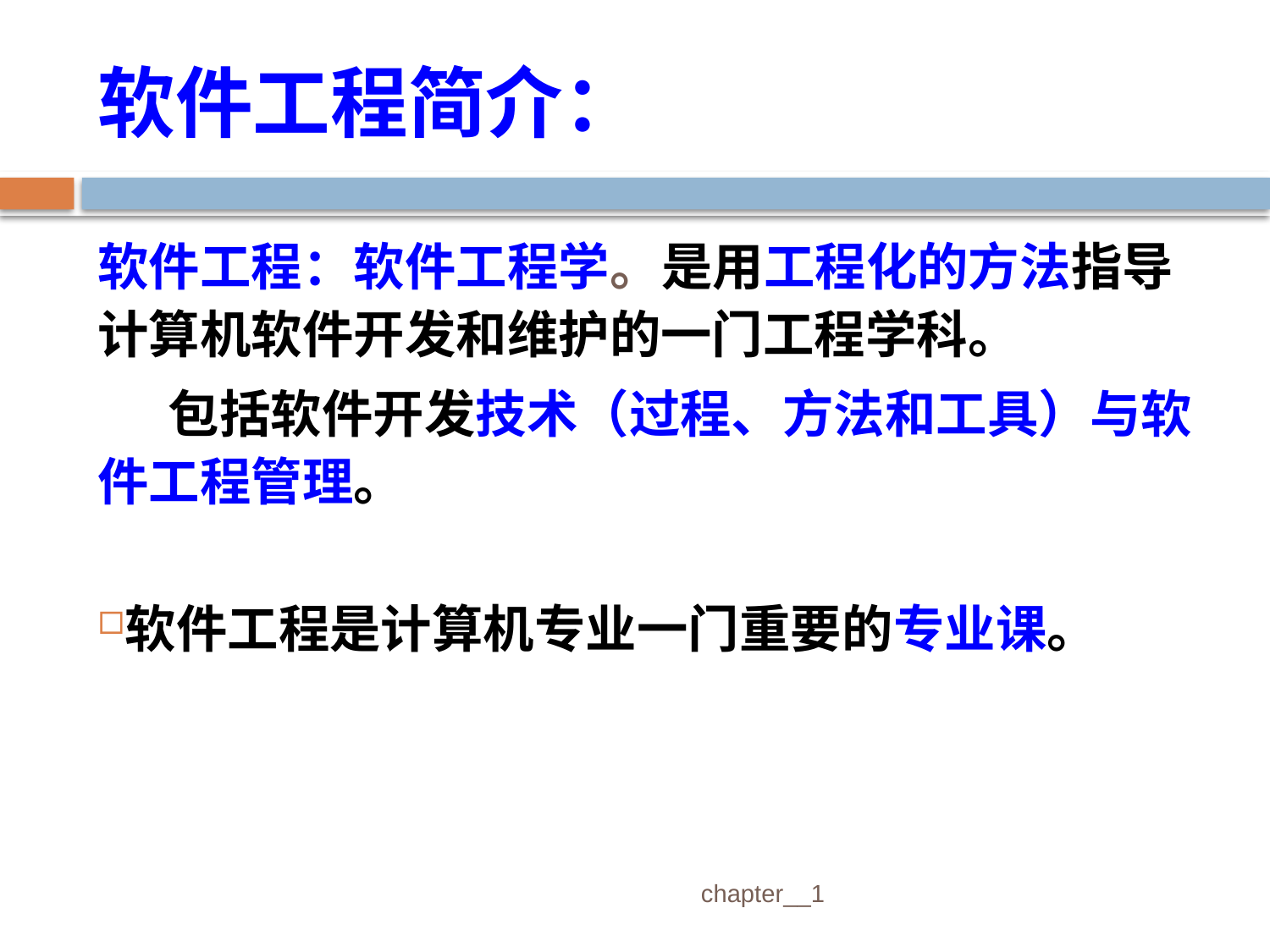

# 软件工程简介：
3
软件工程：软件工程学。是用工程化的方法指导计算机软件开发和维护的一门工程学科。
     包括软件开发技术（过程、方法和工具）与软件工程管理。

软件工程是计算机专业一门重要的专业课。

 chapter__1